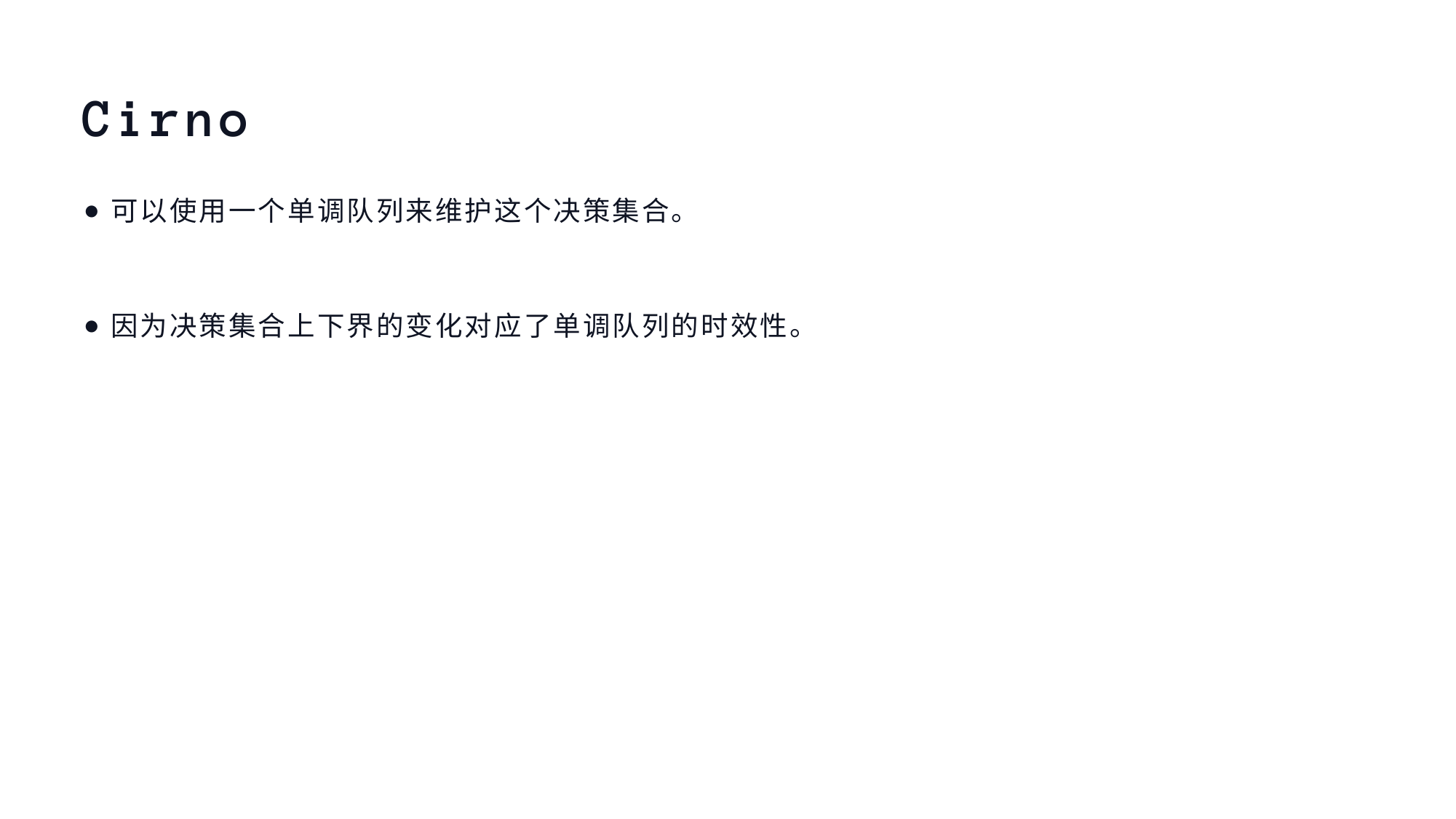

# Cirno
可以使用一个单调队列来维护这个决策集合。

因为决策集合上下界的变化对应了单调队列的时效性。